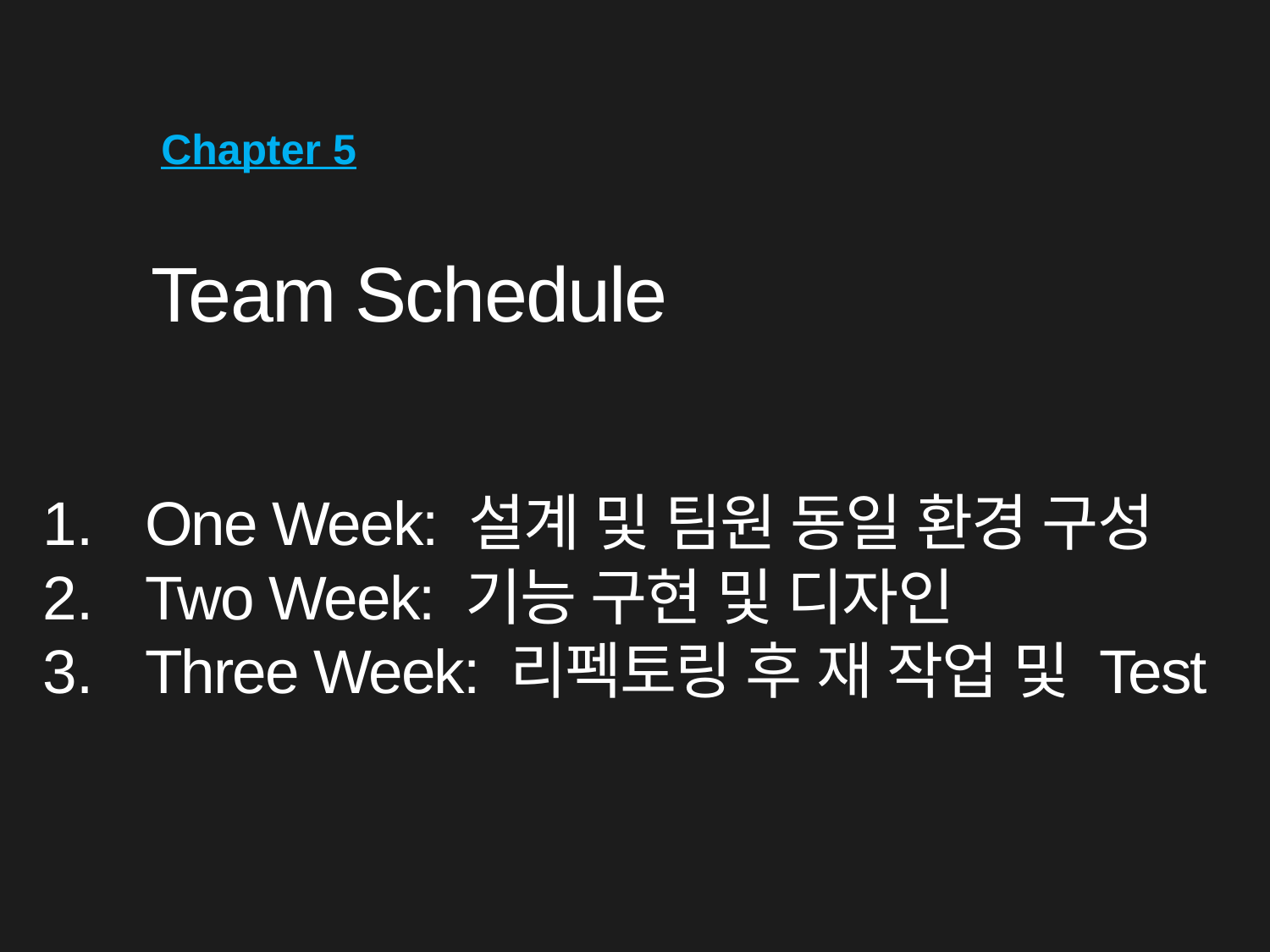

Chapter 5
# Team Schedule
One Week: 설계 및 팀원 동일 환경 구성
Two Week: 기능 구현 및 디자인
Three Week: 리펙토링 후 재 작업 및 Test